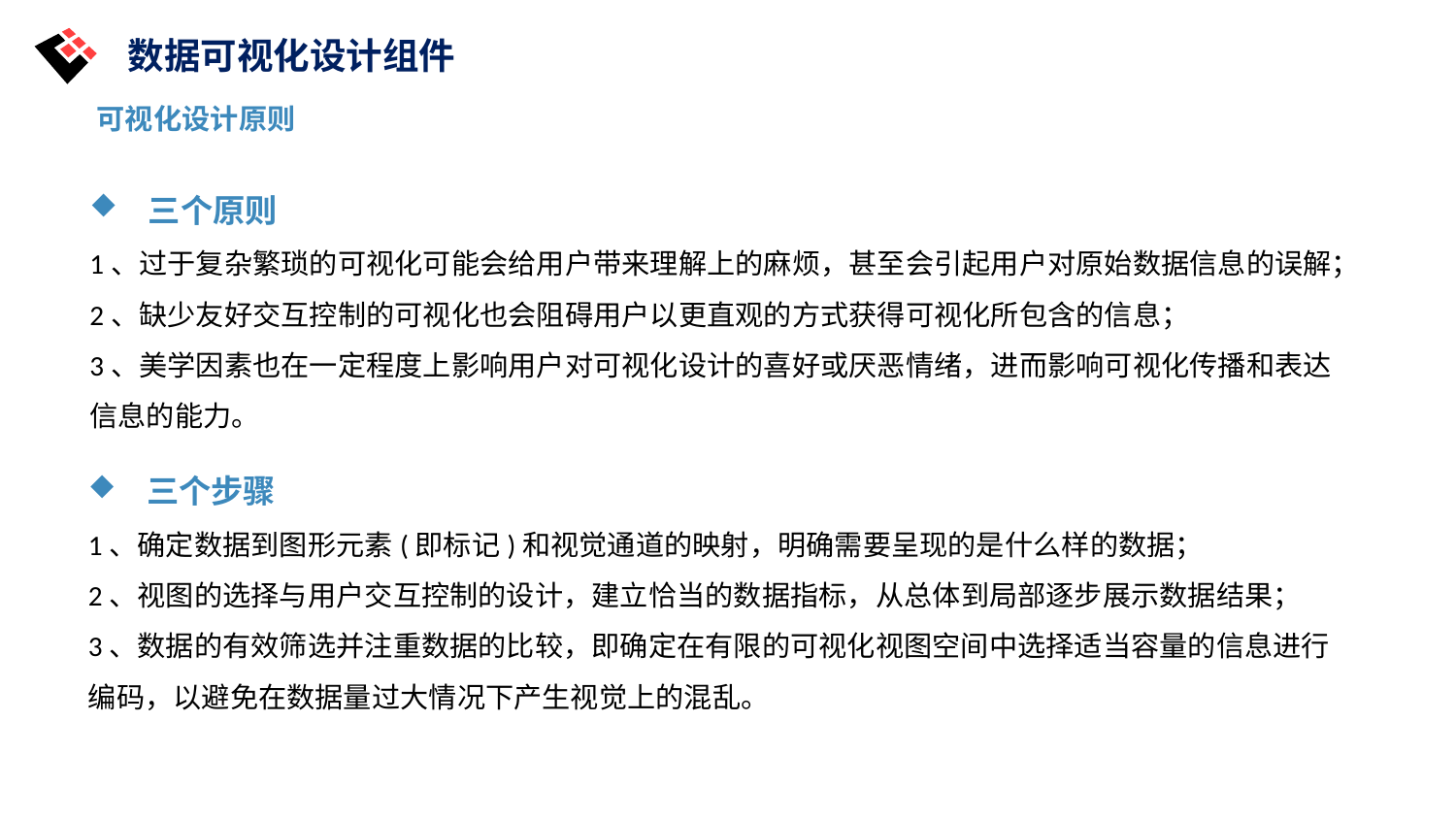

数据可视化设计组件

可视化设计原则
 三个原则
1、过于复杂繁琐的可视化可能会给用户带来理解上的麻烦，甚至会引起用户对原始数据信息的误解；
2、缺少友好交互控制的可视化也会阻碍用户以更直观的方式获得可视化所包含的信息；
3、美学因素也在一定程度上影响用户对可视化设计的喜好或厌恶情绪，进而影响可视化传播和表达信息的能力。
 三个步骤
1、确定数据到图形元素(即标记)和视觉通道的映射，明确需要呈现的是什么样的数据；
2、视图的选择与用户交互控制的设计，建立恰当的数据指标，从总体到局部逐步展示数据结果；
3、数据的有效筛选并注重数据的比较，即确定在有限的可视化视图空间中选择适当容量的信息进行编码，以避免在数据量过大情况下产生视觉上的混乱。